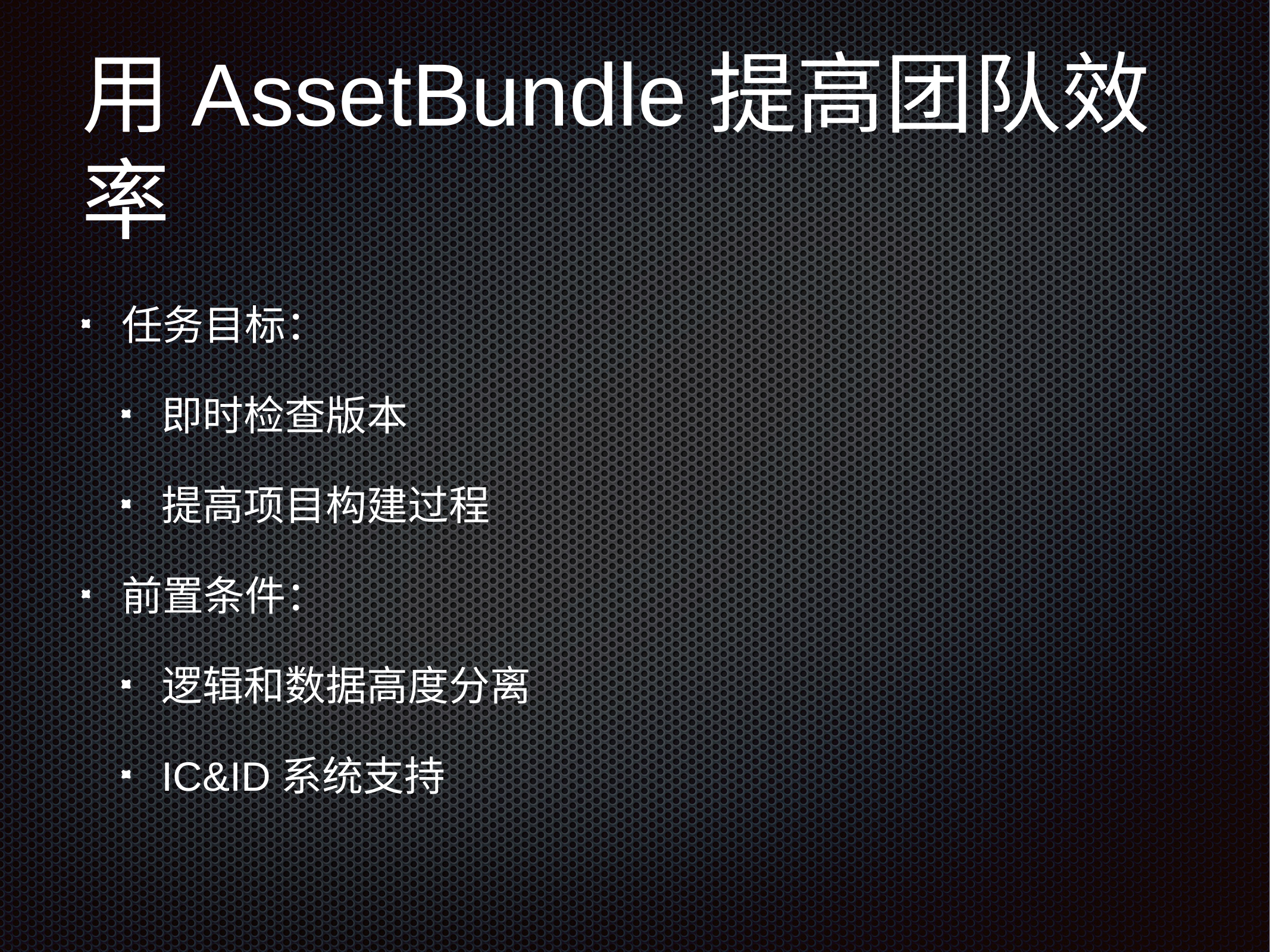

# 用AssetBundle提高团队效率
任务目标：
即时检查版本
提高项目构建过程
前置条件：
逻辑和数据高度分离
IC&ID系统支持